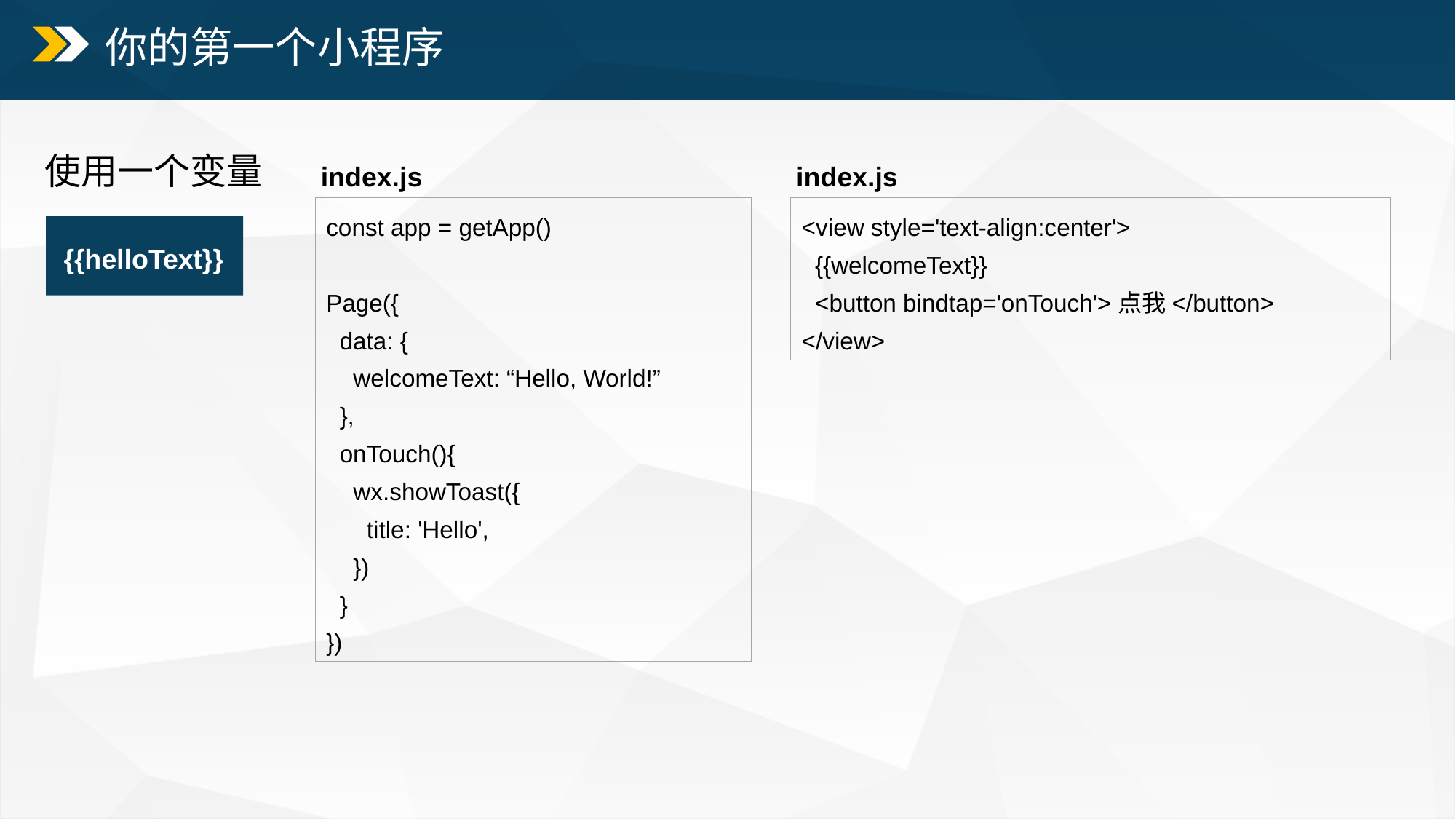

你的第一个小程序

使用一个变量
index.js
index.js
const app = getApp()

Page({
  data: {
    welcomeText: “Hello, World!”
  },
  onTouch(){
    wx.showToast({
      title: 'Hello',
    })
  }
})
<view style='text-align:center'>
  {{welcomeText}}
  <button bindtap='onTouch'>点我</button>
</view>

{{helloText}}